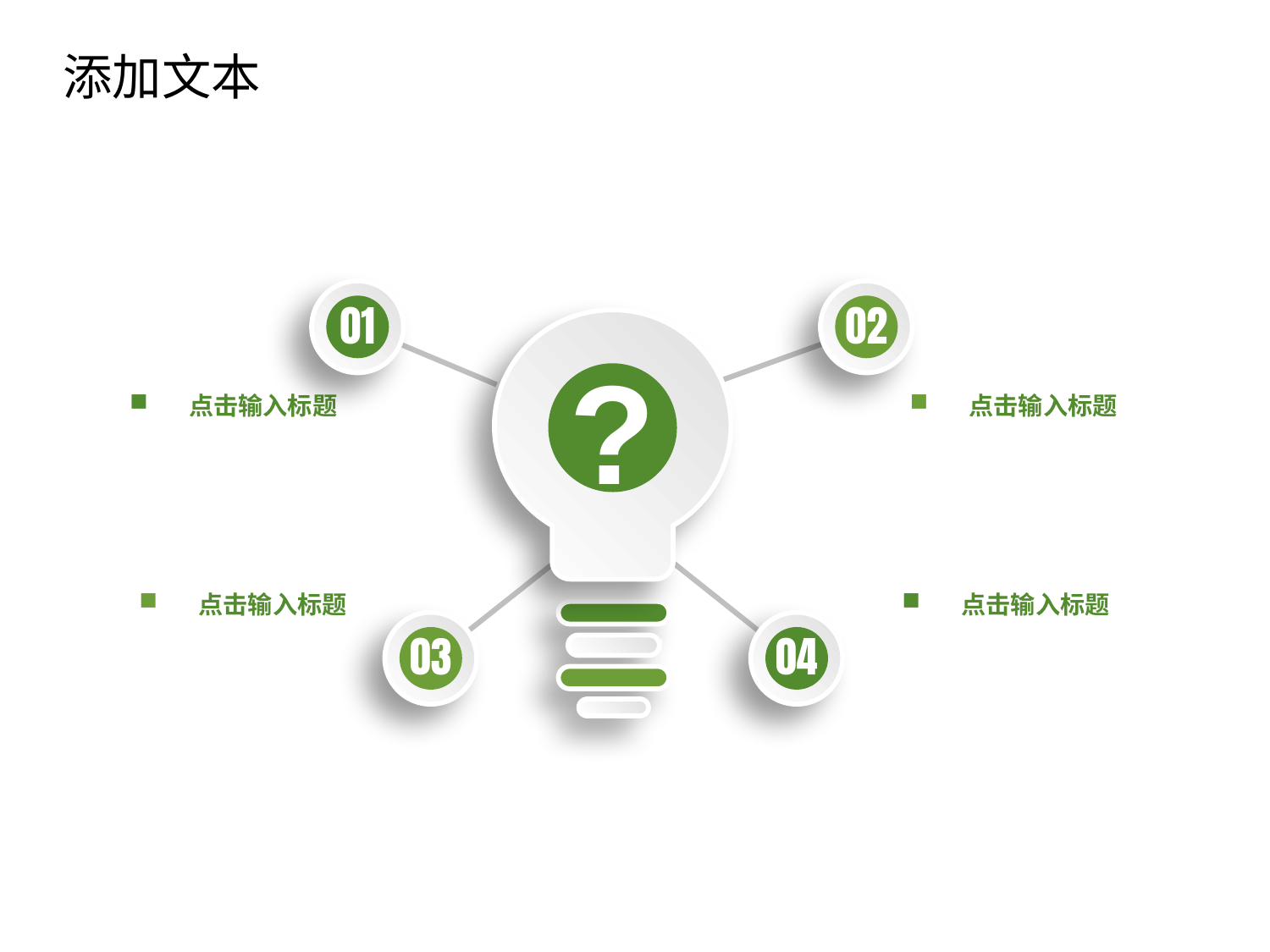

添加文本
点击添加文本

01

02

?
点击输入标题
点击输入标题
点击输入标题
点击输入标题

03

04
点击添加文本
点击添加文本
点击添加文本